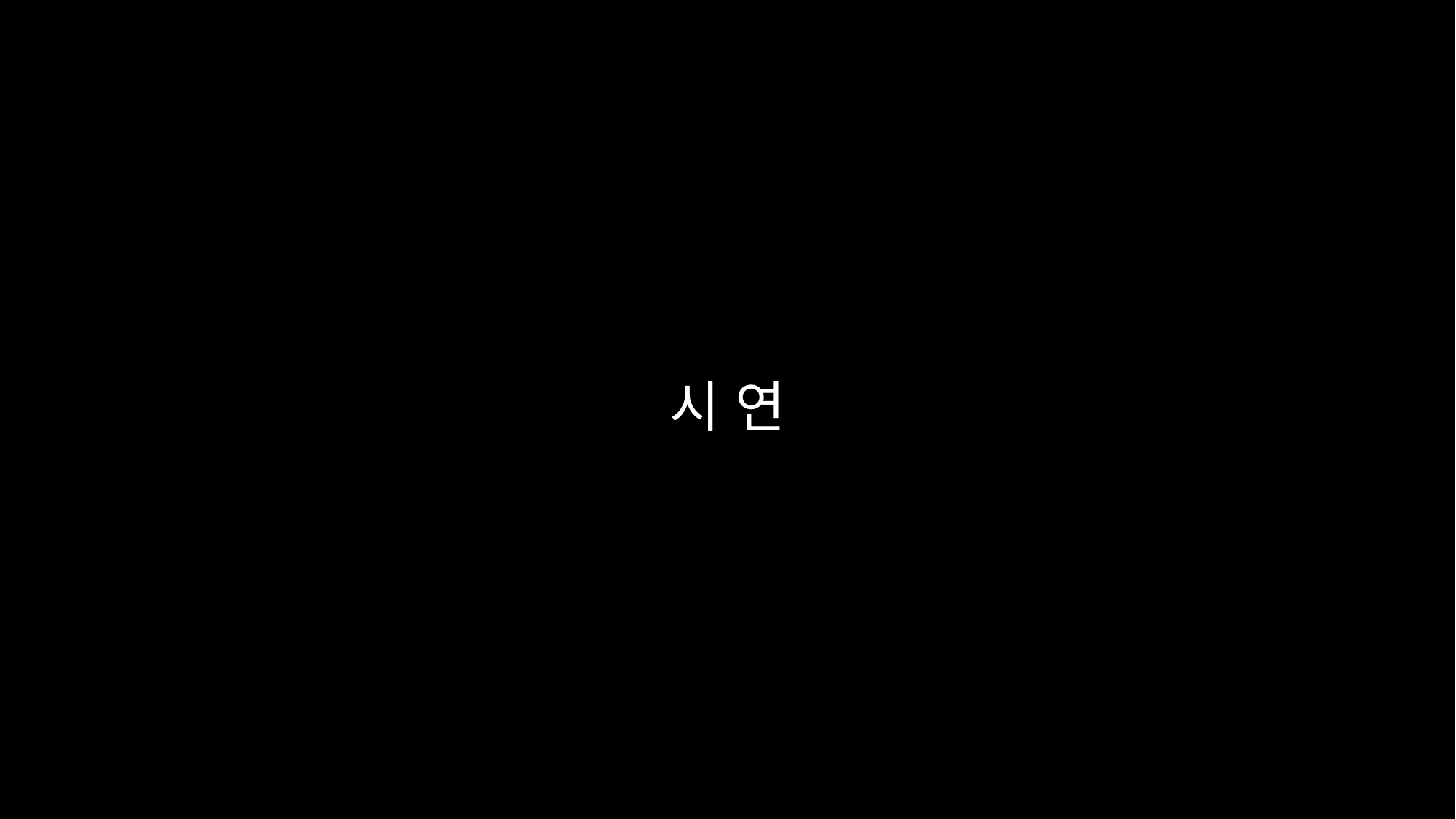

시연
Pull
Push
List
Delete
Auto Detect